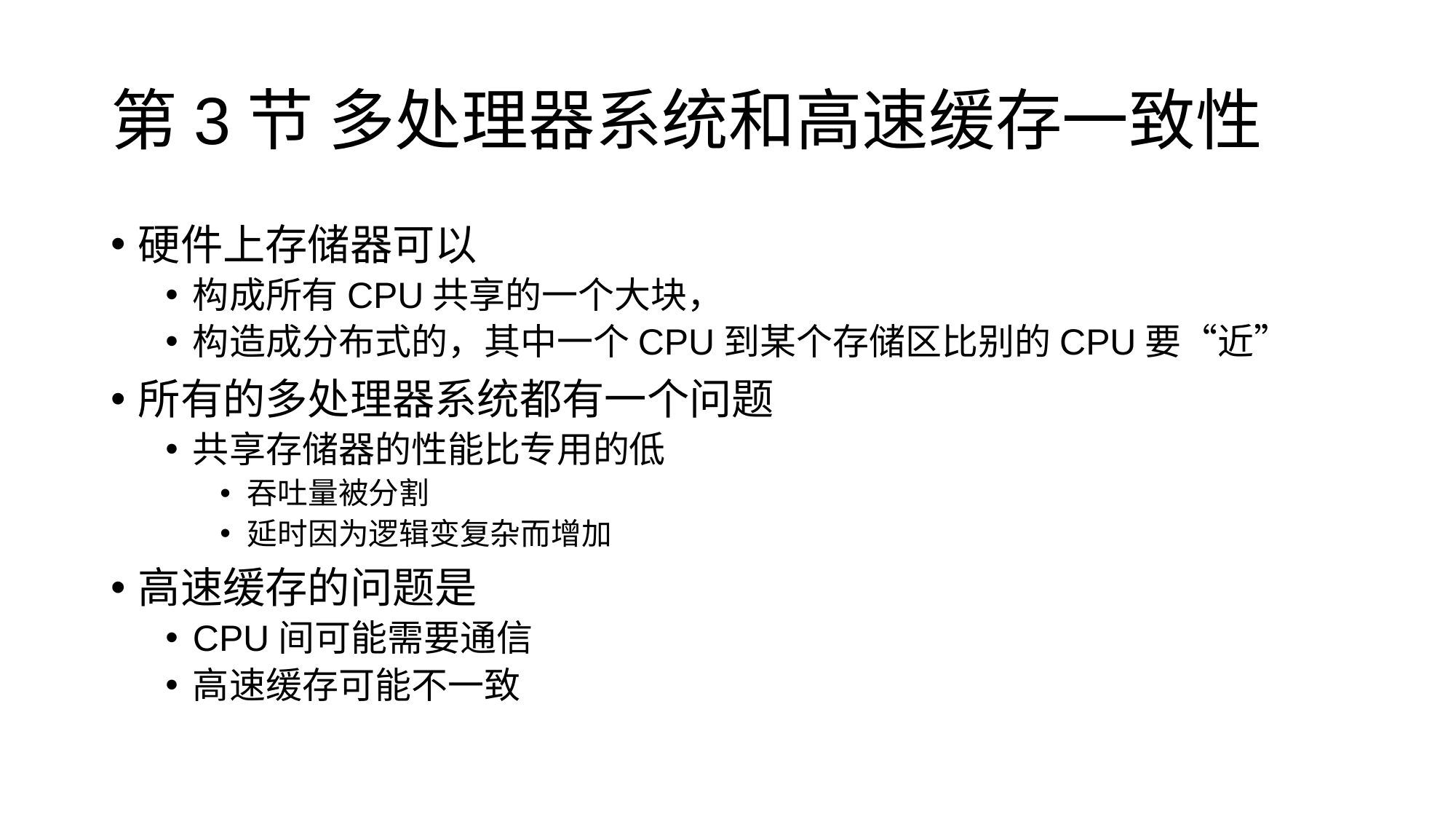

# 第3节 多处理器系统和高速缓存一致性
硬件上存储器可以
构成所有CPU共享的一个大块，
构造成分布式的，其中一个CPU到某个存储区比别的CPU要“近”
所有的多处理器系统都有一个问题
共享存储器的性能比专用的低
吞吐量被分割
延时因为逻辑变复杂而增加
高速缓存的问题是
CPU间可能需要通信
高速缓存可能不一致